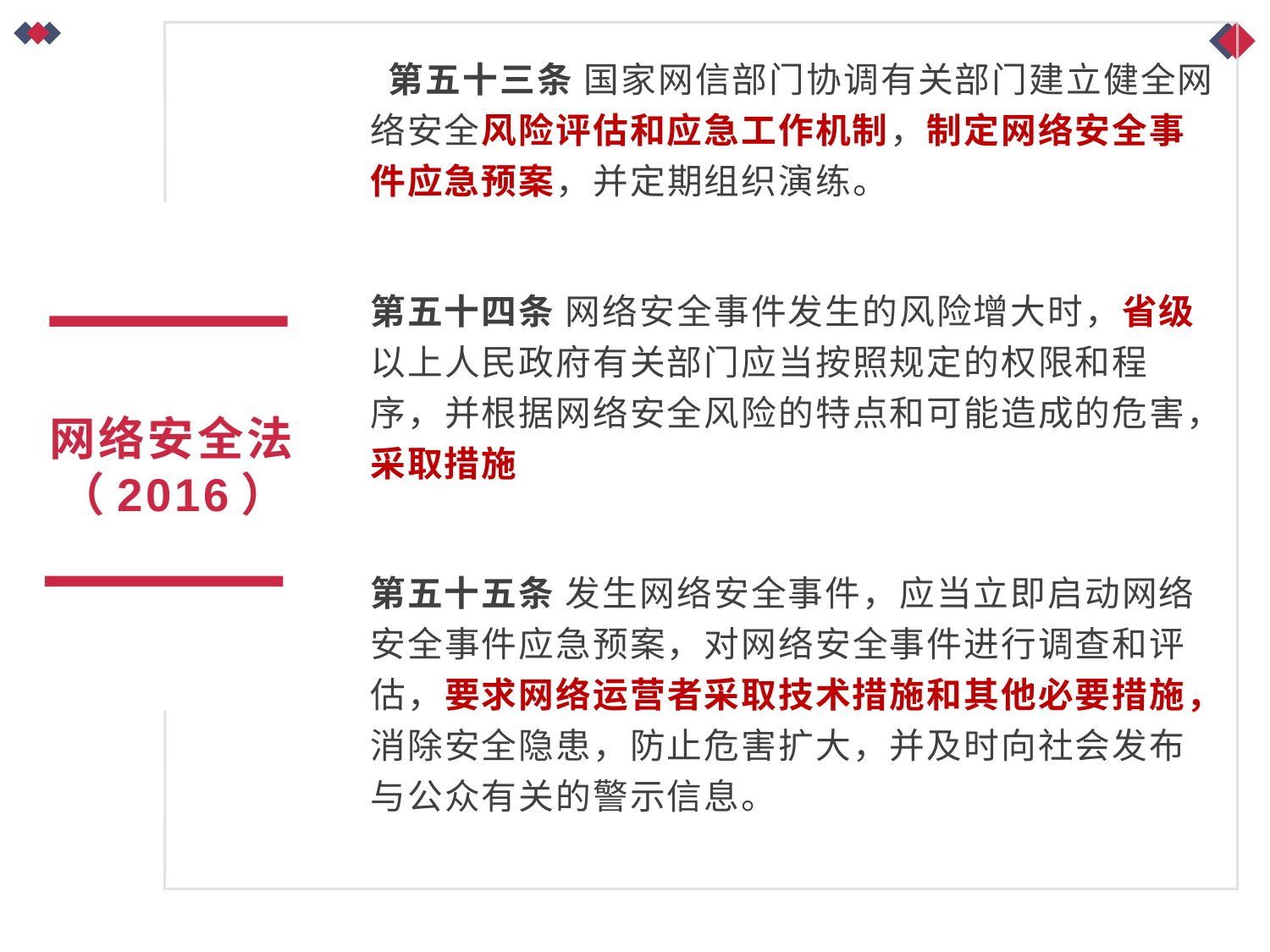

第五十三条 国家网信部门协调有关部门建立健全网络安全风险评估和应急工作机制，制定网络安全事件应急预案，并定期组织演练。

第五十四条 网络安全事件发生的风险增大时，省级以上人民政府有关部门应当按照规定的权限和程序，并根据网络安全风险的特点和可能造成的危害，采取措施

第五十五条 发生网络安全事件，应当立即启动网络安全事件应急预案，对网络安全事件进行调查和评估，要求网络运营者采取技术措施和其他必要措施，消除安全隐患，防止危害扩大，并及时向社会发布与公众有关的警示信息。

网络安全法（2016）